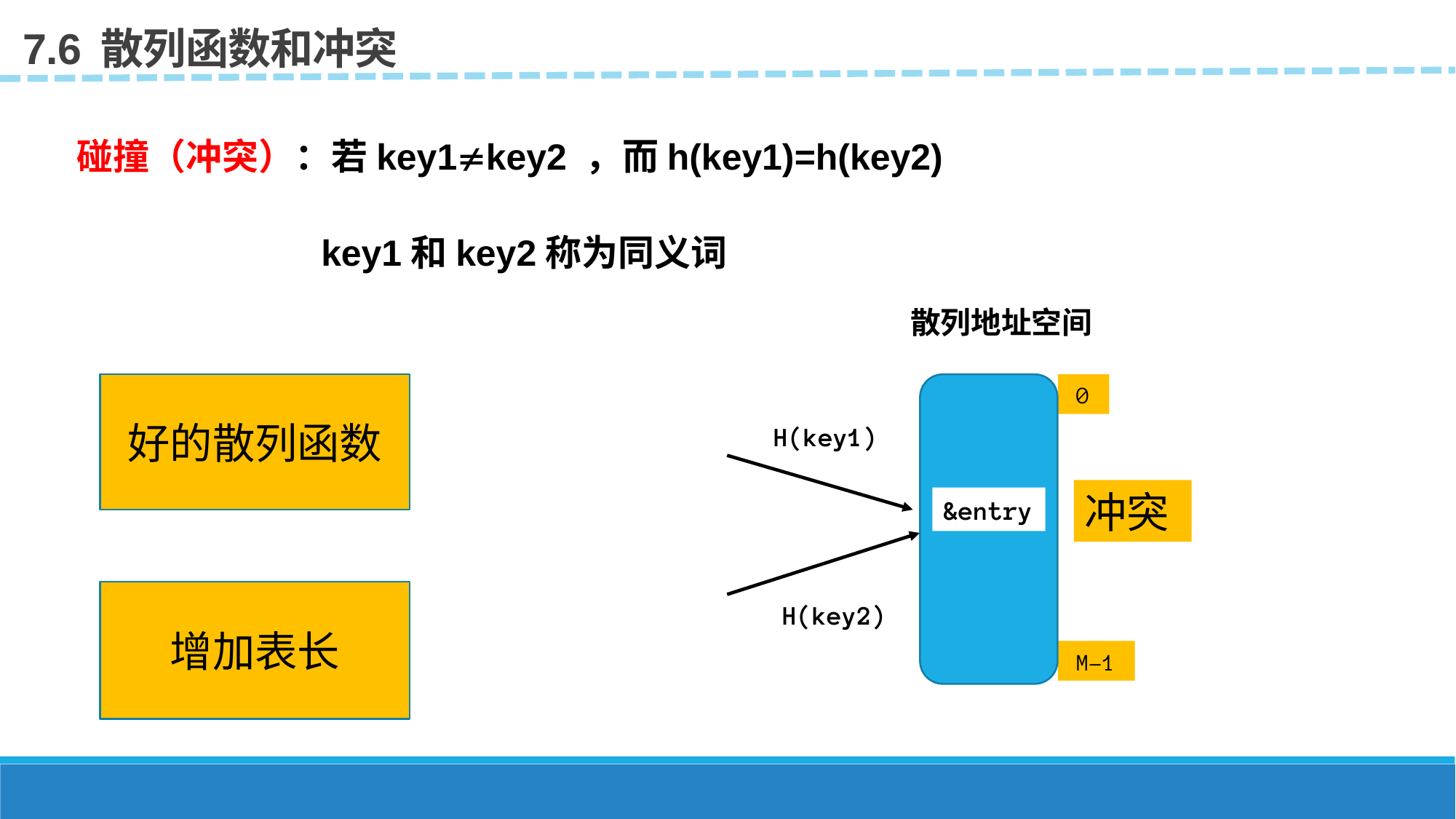

7.6 散列函数和冲突
碰撞（冲突）：若key1≠key2 ，而h(key1)=h(key2)

                        key1和key2称为同义词
散列地址空间
好的散列函数

0
H(key1)

冲突
&entry

增加表长
H(key2)
M-1